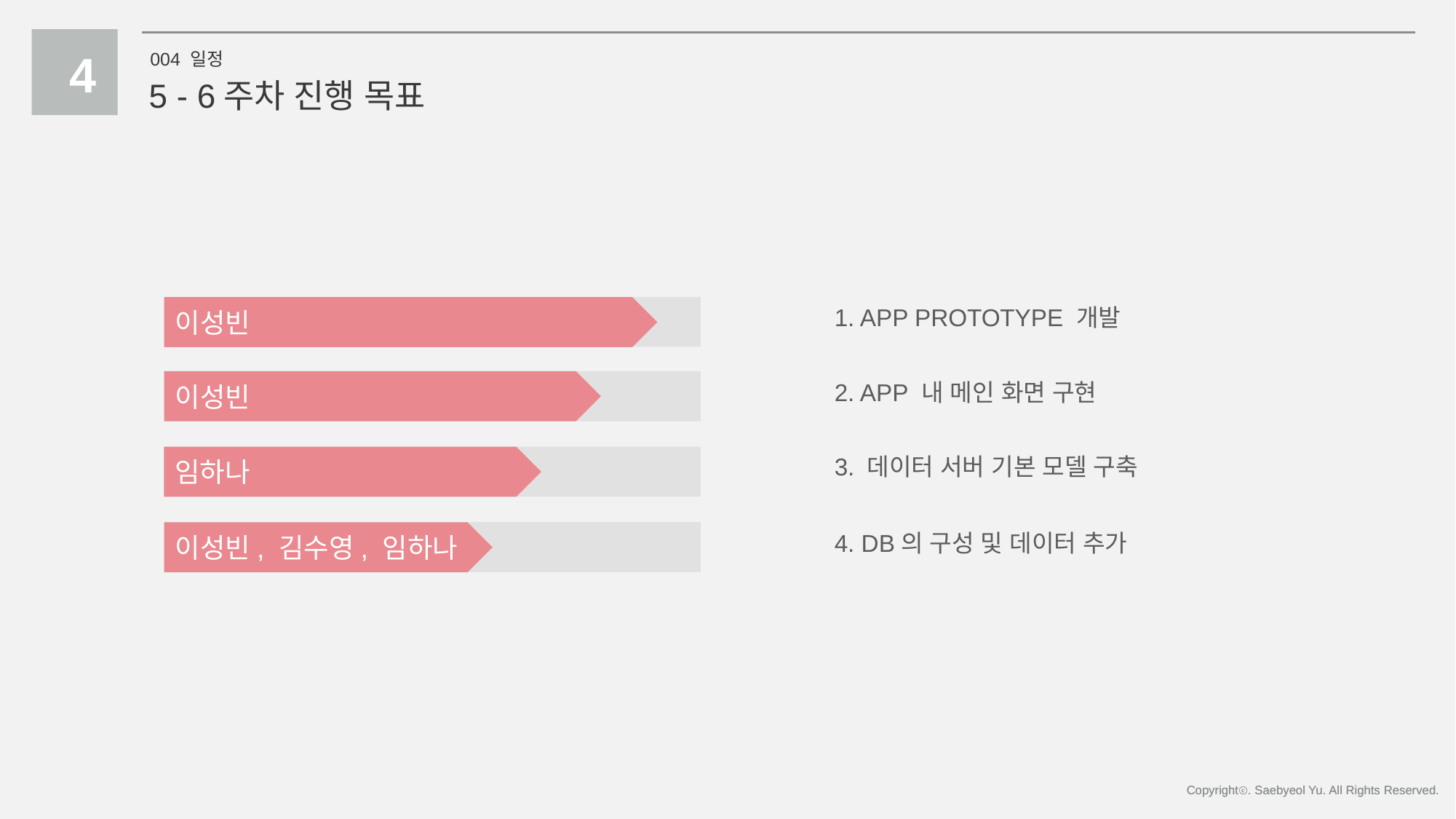

4
004 일정
5 - 6주차 진행 목표

1. APP PROTOTYPE 개발
이성빈

이성빈
2. APP 내 메인 화면 구현
3. 데이터 서버 기본 모델 구축

임하나

이성빈, 김수영, 임하나
4. DB의 구성 및 데이터 추가
Copyrightⓒ. Saebyeol Yu. All Rights Reserved.